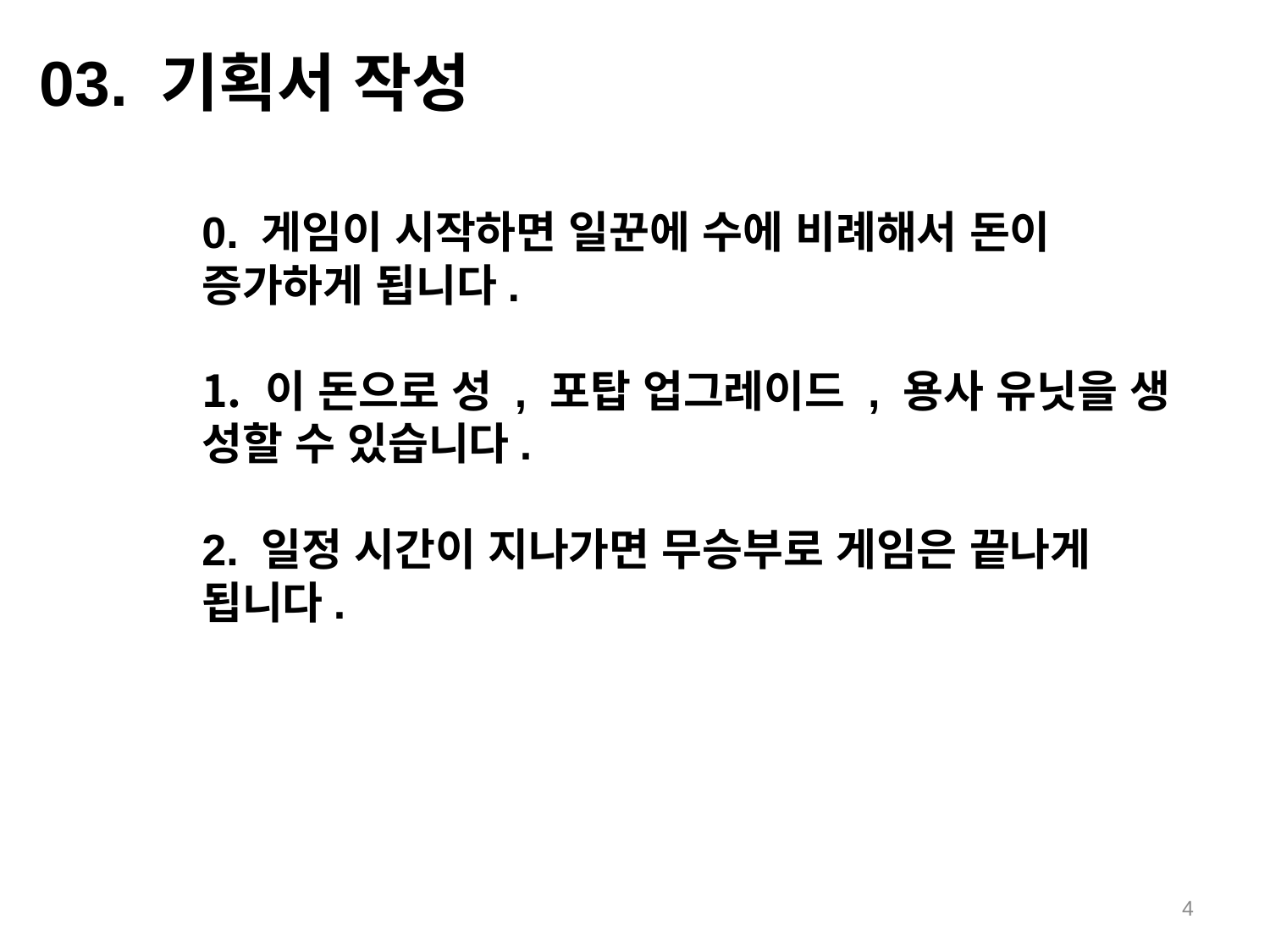

03. 기획서 작성
0. 게임이 시작하면 일꾼에 수에 비례해서 돈이
증가하게 됩니다.

이 돈으로 성 , 포탑 업그레이드 , 용사 유닛을 생
성할 수 있습니다.

2. 일정 시간이 지나가면 무승부로 게임은 끝나게
됩니다.

4